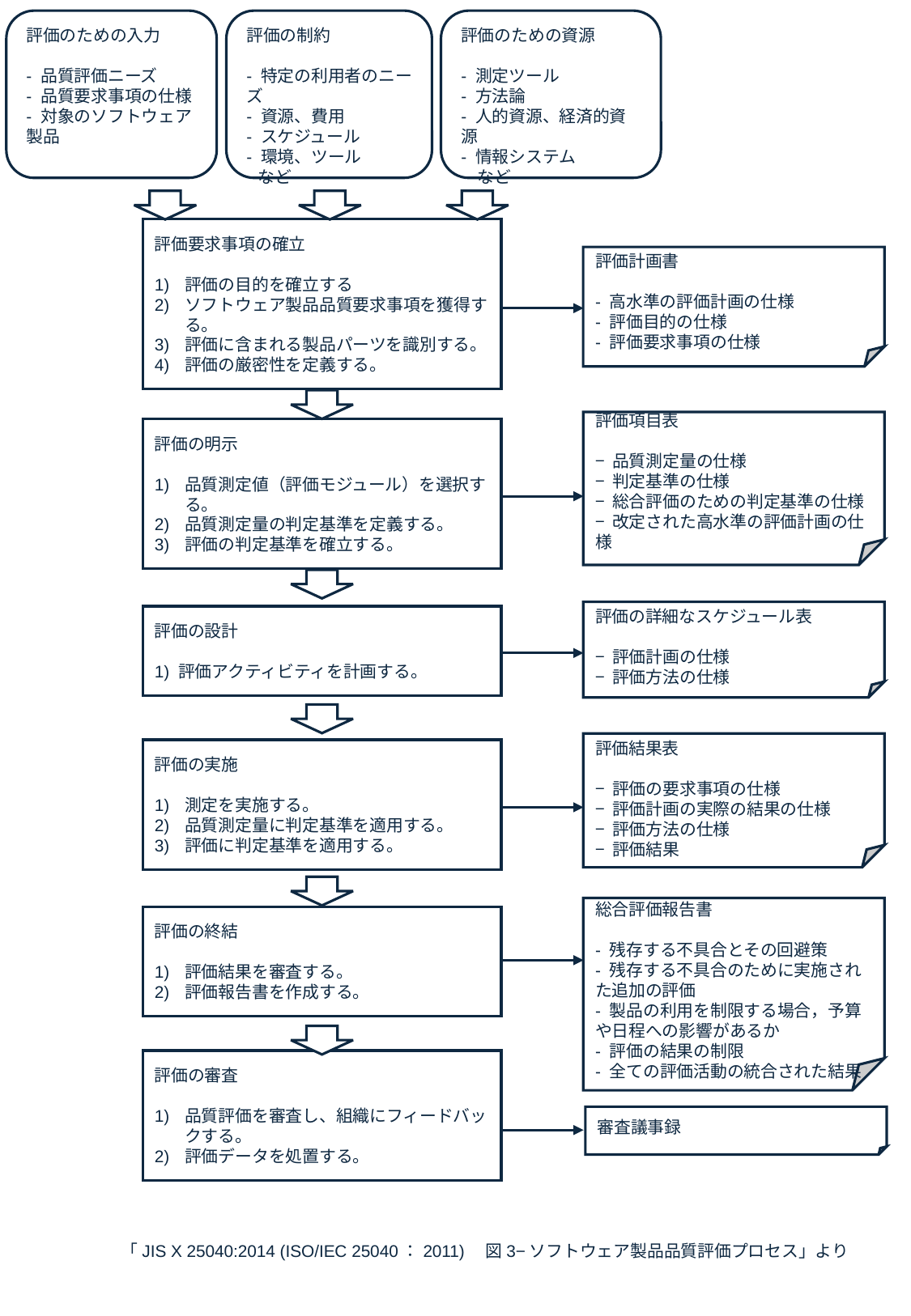

評価のための入力

- 品質評価ニーズ
- 品質要求事項の仕様
- 対象のソフトウェア製品
評価の制約

- 特定の利用者のニーズ
- 資源、費用
- スケジュール
- 環境、ツール
  など
評価のための資源

- 測定ツール
- 方法論
- 人的資源、経済的資源
- 情報システム
　など

評価要求事項の確立

評価の目的を確立する
ソフトウェア製品品質要求事項を獲得する。
評価に含まれる製品パーツを識別する。
評価の厳密性を定義する。
評価計画書

- 高水準の評価計画の仕様
- 評価目的の仕様
- 評価要求事項の仕様

評価項目表

− 品質測定量の仕様
− 判定基準の仕様
− 総合評価のための判定基準の仕様
− 改定された高水準の評価計画の仕様
評価の明示

品質測定値（評価モジュール）を選択する。
品質測定量の判定基準を定義する。
評価の判定基準を確立する。

評価の詳細なスケジュール表

− 評価計画の仕様
− 評価方法の仕様
評価の設計

1) 評価アクティビティを計画する。

評価結果表

− 評価の要求事項の仕様
− 評価計画の実際の結果の仕様
− 評価方法の仕様
− 評価結果
評価の実施

測定を実施する。
品質測定量に判定基準を適用する。
評価に判定基準を適用する。

総合評価報告書

- 残存する不具合とその回避策
- 残存する不具合のために実施された追加の評価
- 製品の利用を制限する場合，予算や日程への影響があるか
- 評価の結果の制限
- 全ての評価活動の統合された結果
評価の終結

評価結果を審査する。
評価報告書を作成する。

評価の審査

品質評価を審査し、組織にフィードバックする。
評価データを処置する。
審査議事録
「JIS X 25040:2014 (ISO/IEC 25040：2011)　図3−ソフトウェア製品品質評価プロセス」より